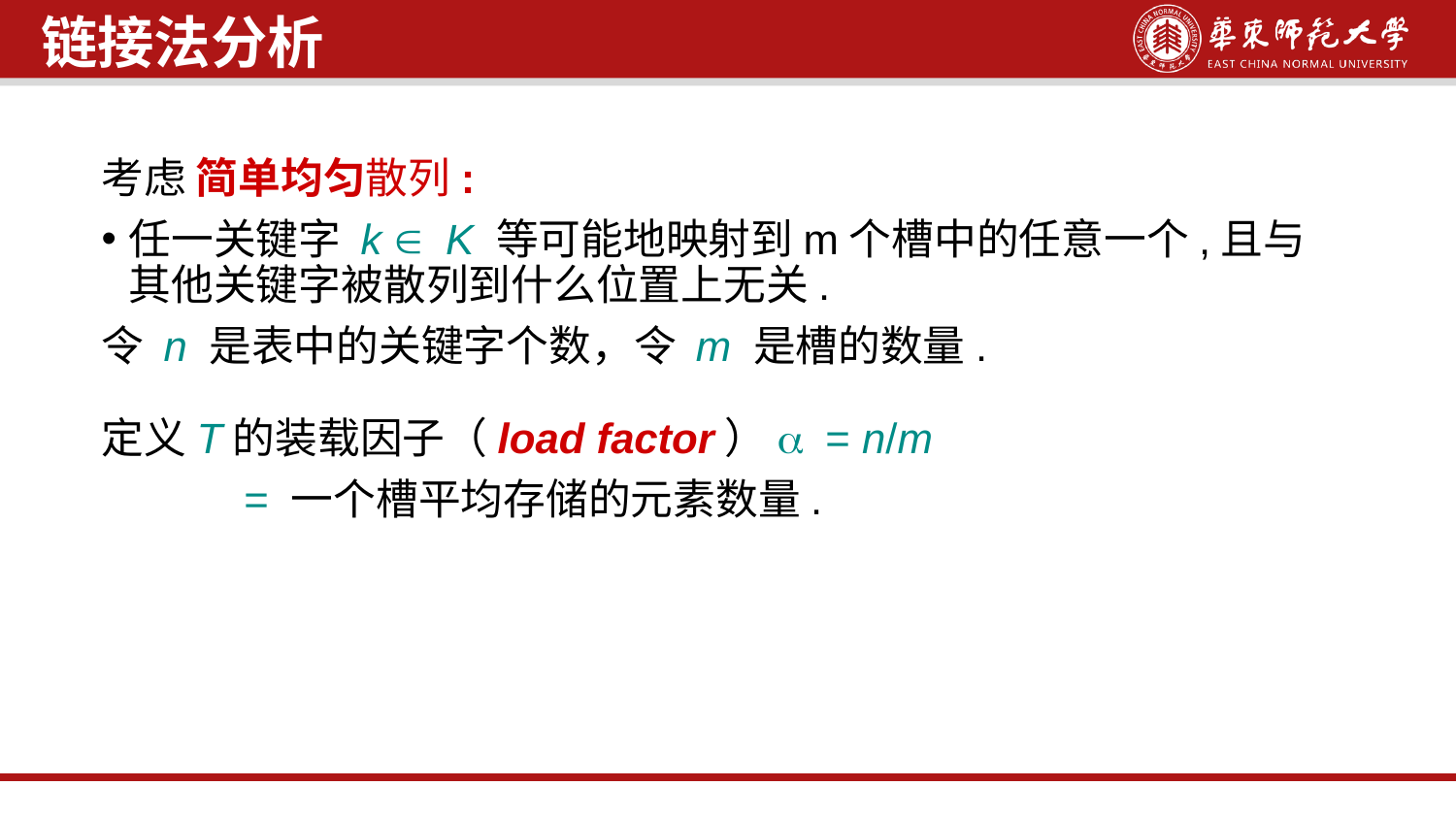

链接法分析
考虑 简单均匀散列:
任一关键字 k ∈ K 等可能地映射到m个槽中的任意一个,且与其他关键字被散列到什么位置上无关.
令 n 是表中的关键字个数，令 m 是槽的数量.

定义T的装载因子（load factor）α = n/m
            = 一个槽平均存储的元素数量.